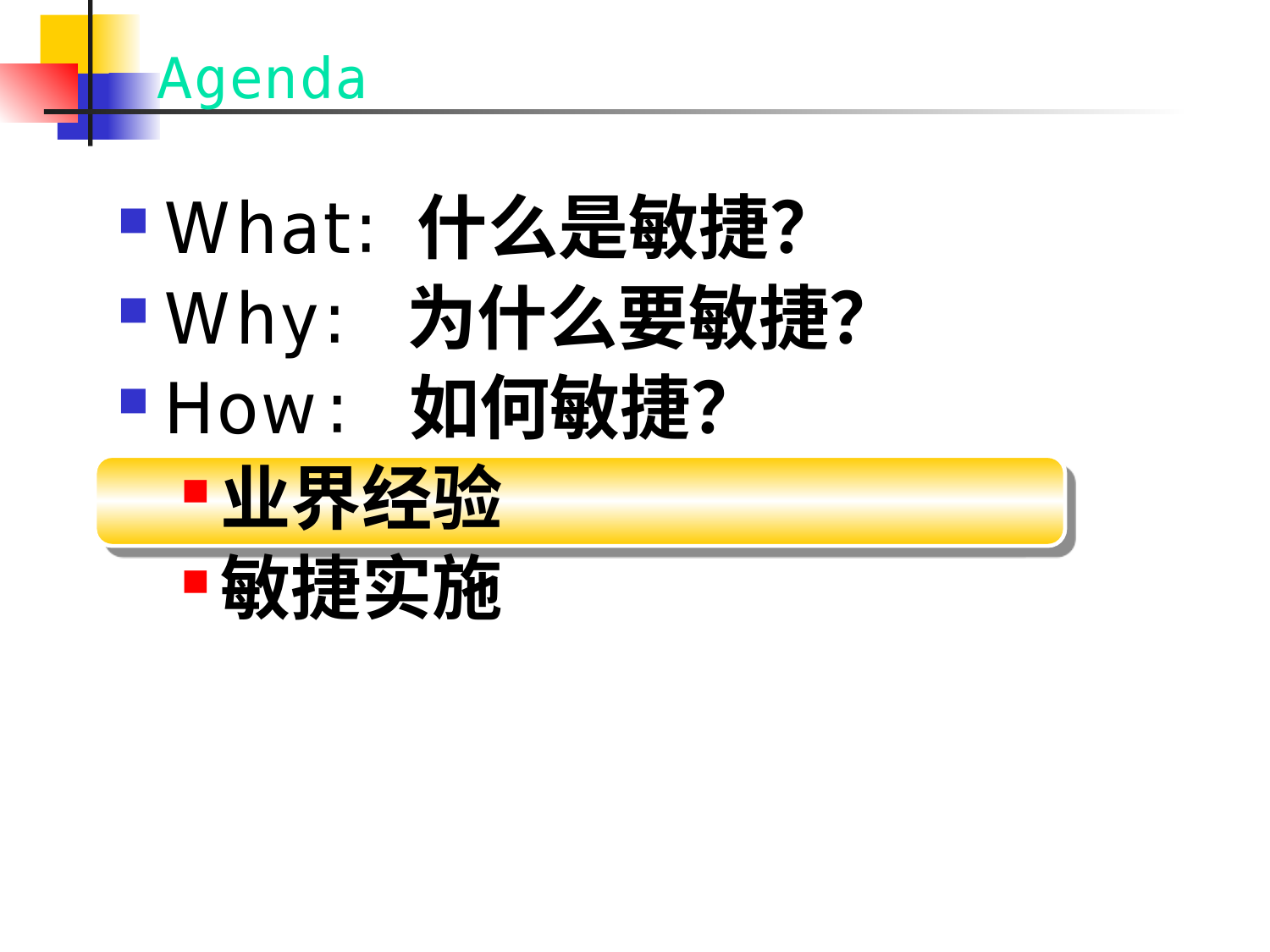

Agenda
What: 什么是敏捷？
Why:  为什么要敏捷？
How:  如何敏捷？
业界经验
敏捷实施